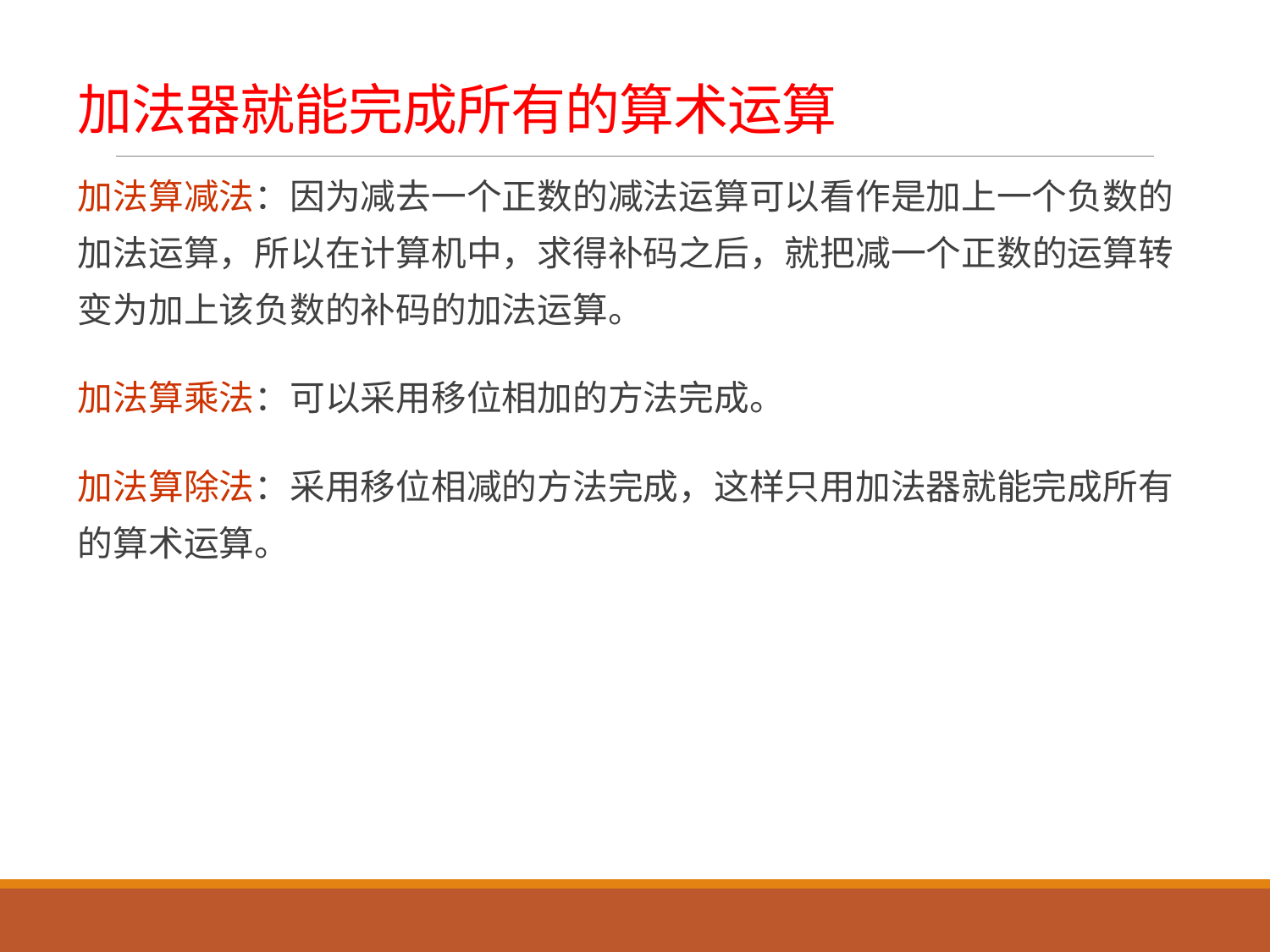

# 加法器就能完成所有的算术运算
加法算减法：因为减去一个正数的减法运算可以看作是加上一个负数的加法运算，所以在计算机中，求得补码之后，就把减一个正数的运算转变为加上该负数的补码的加法运算。
加法算乘法：可以采用移位相加的方法完成。
加法算除法：采用移位相减的方法完成，这样只用加法器就能完成所有的算术运算。